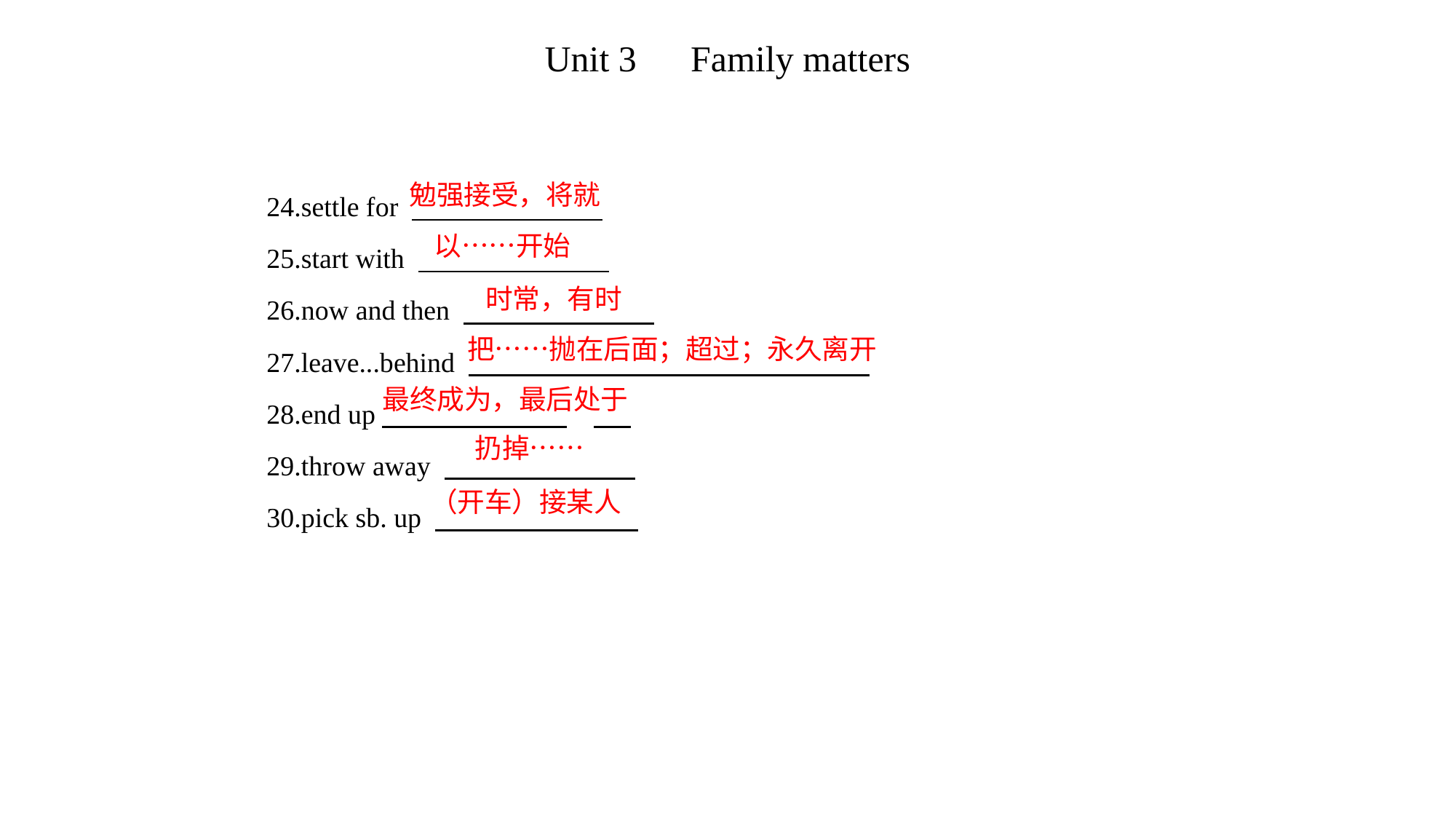

勉强接受，将就
24.settle for
25.start with
26.now and then
27.leave...behind
28.end up
29.throw away
30.pick sb. up
以……开始
时常，有时
把……抛在后面；超过；永久离开
最终成为，最后处于
扔掉……
（开车）接某人